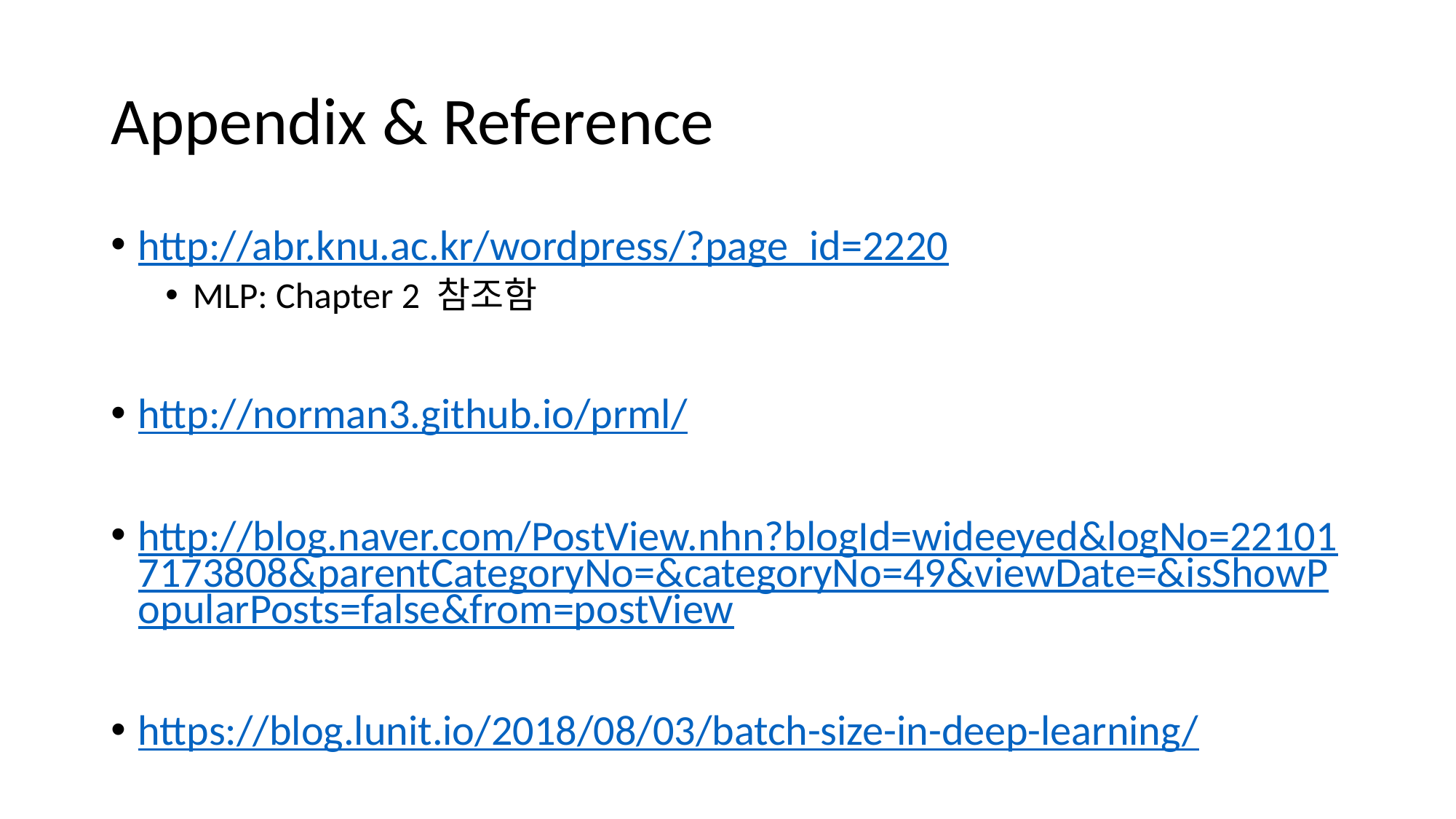

# Appendix & Reference
http://abr.knu.ac.kr/wordpress/?page_id=2220
MLP: Chapter 2 참조함

http://norman3.github.io/prml/

http://blog.naver.com/PostView.nhn?blogId=wideeyed&logNo=221017173808&parentCategoryNo=&categoryNo=49&viewDate=&isShowPopularPosts=false&from=postView

https://blog.lunit.io/2018/08/03/batch-size-in-deep-learning/